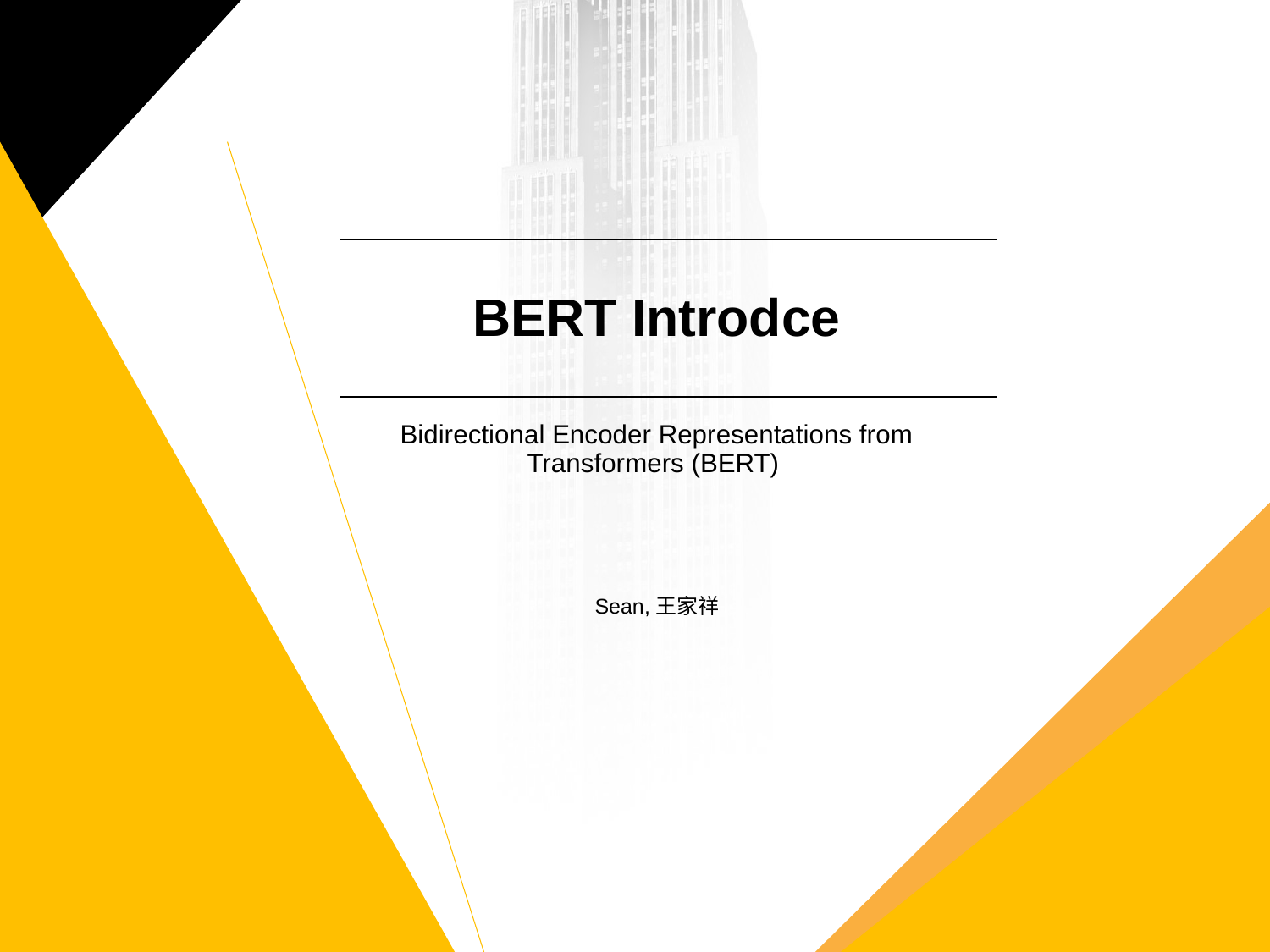

# BERT Introdce
Bidirectional Encoder Representations from Transformers (BERT)
Sean,王家祥